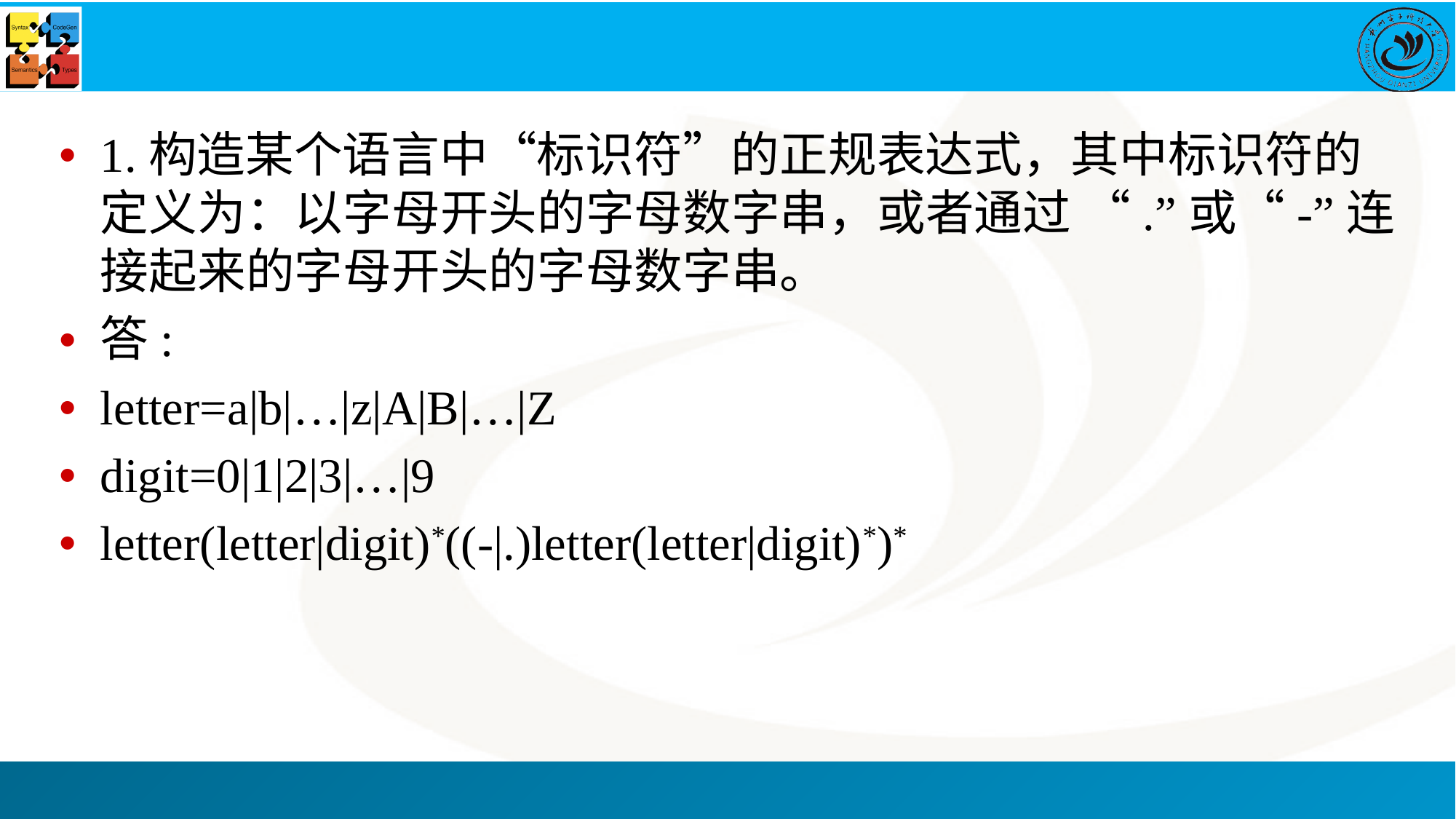

1.构造某个语言中“标识符”的正规表达式，其中标识符的定义为：以字母开头的字母数字串，或者通过 “.”或“-”连接起来的字母开头的字母数字串。
答:
letter=a|b|…|z|A|B|…|Z
digit=0|1|2|3|…|9
letter(letter|digit)*((-|.)letter(letter|digit)*)*

2